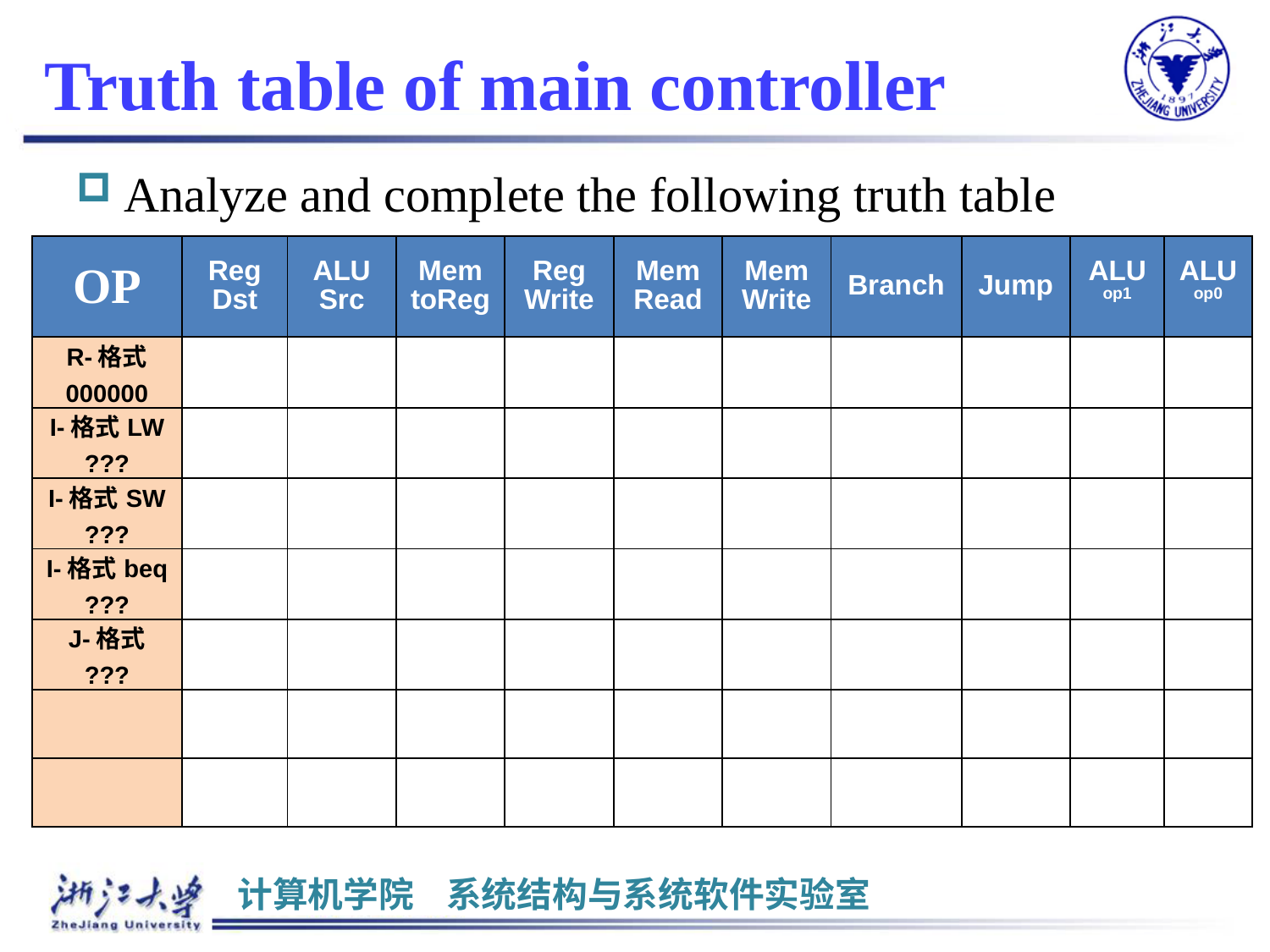

# Truth table of main controller
Analyze and complete the following truth table
| OP | Reg Dst | ALU Src | Mem toReg | Reg Write | Mem Read | Mem Write | Branch | Jump | ALU op1 | ALU op0 |
| --- | --- | --- | --- | --- | --- | --- | --- | --- | --- | --- |
| R-格式 000000 |  |  |  |  |  |  |  |  |  |  |
| I-格式LW ??? |  |  |  |  |  |  |  |  |  |  |
| I-格式SW ??? |  |  |  |  |  |  |  |  |  |  |
| I-格式beq ??? |  |  |  |  |  |  |  |  |  |  |
| J-格式 ??? |  |  |  |  |  |  |  |  |  |  |
|  |  |  |  |  |  |  |  |  |  |  |
|  |  |  |  |  |  |  |  |  |  |  |